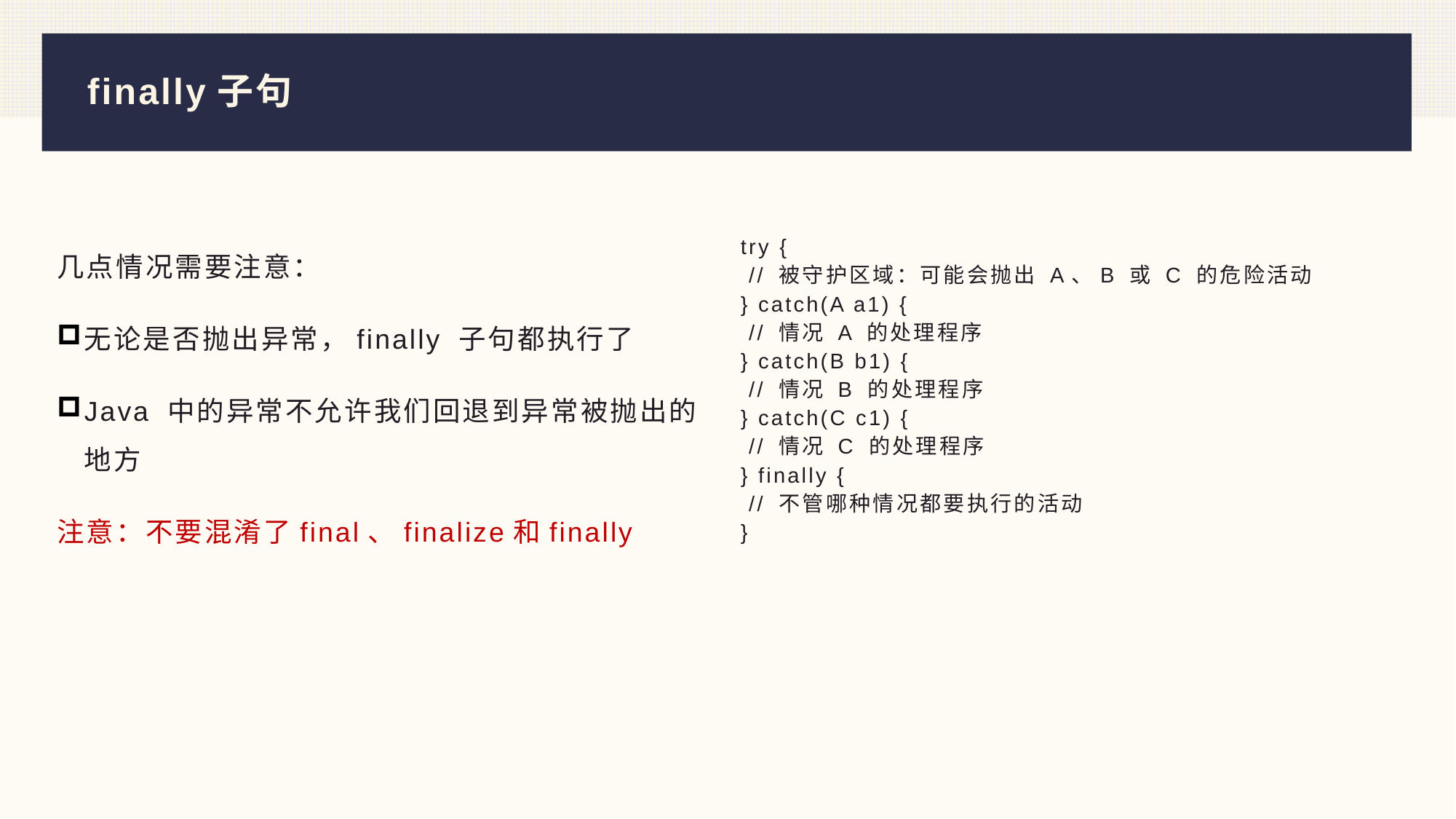

# finally子句
几点情况需要注意：
无论是否抛出异常，finally 子句都执行了
Java 中的异常不允许我们回退到异常被抛出的地方
注意：不要混淆了final、finalize和finally
try {
 // 被守护区域：可能会抛出 A、B 或 C 的危险活动
} catch(A a1) {
 // 情况 A 的处理程序
} catch(B b1) {
 // 情况 B 的处理程序
} catch(C c1) {
 // 情况 C 的处理程序
} finally {
 // 不管哪种情况都要执行的活动
}